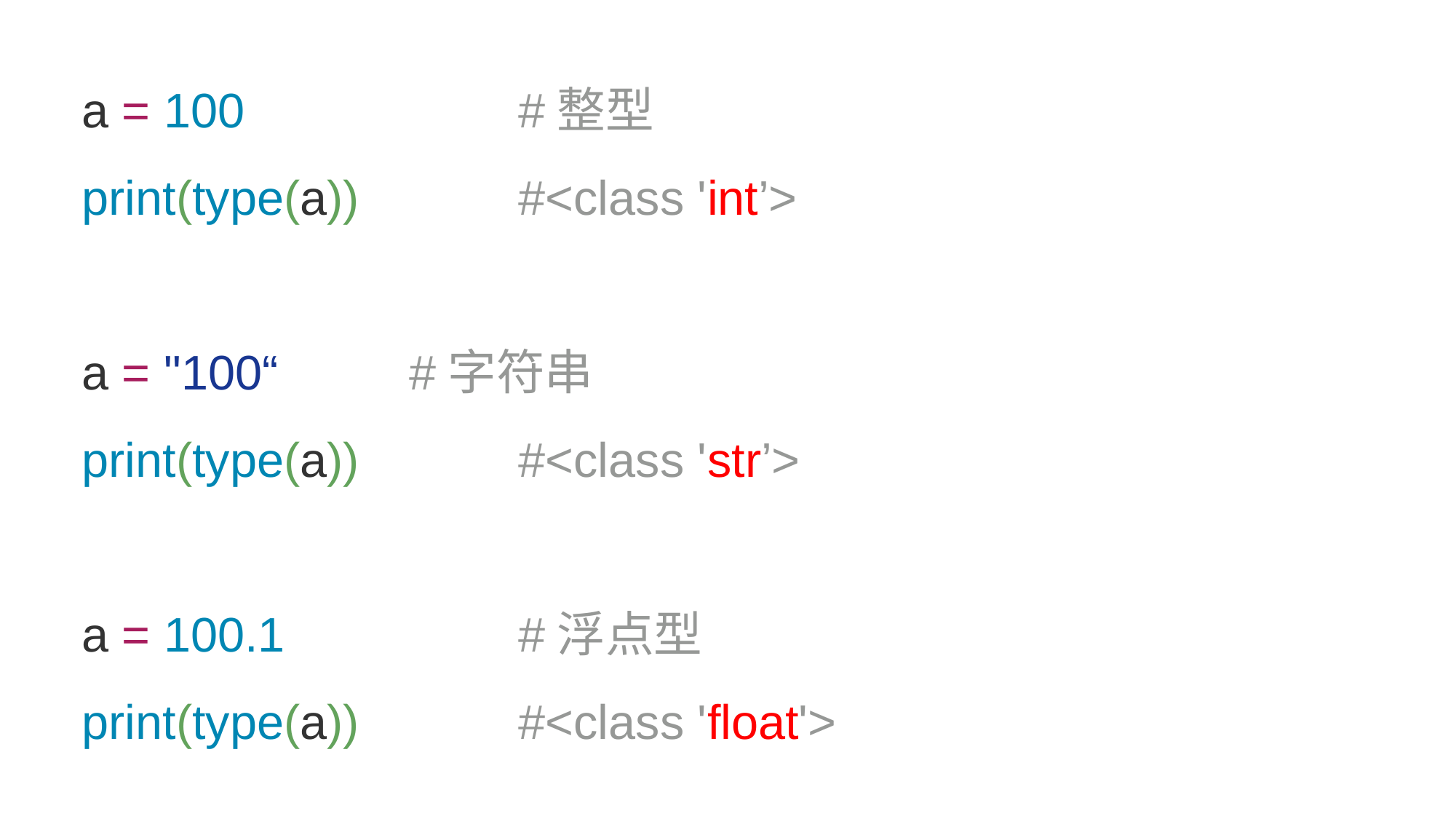

a = 100			#整型
print(type(a)) 		#<class 'int’>
a = "100“	 	#字符串
print(type(a)) 		#<class 'str’>
a = 100.1			#浮点型
print(type(a)) 		#<class 'float'>